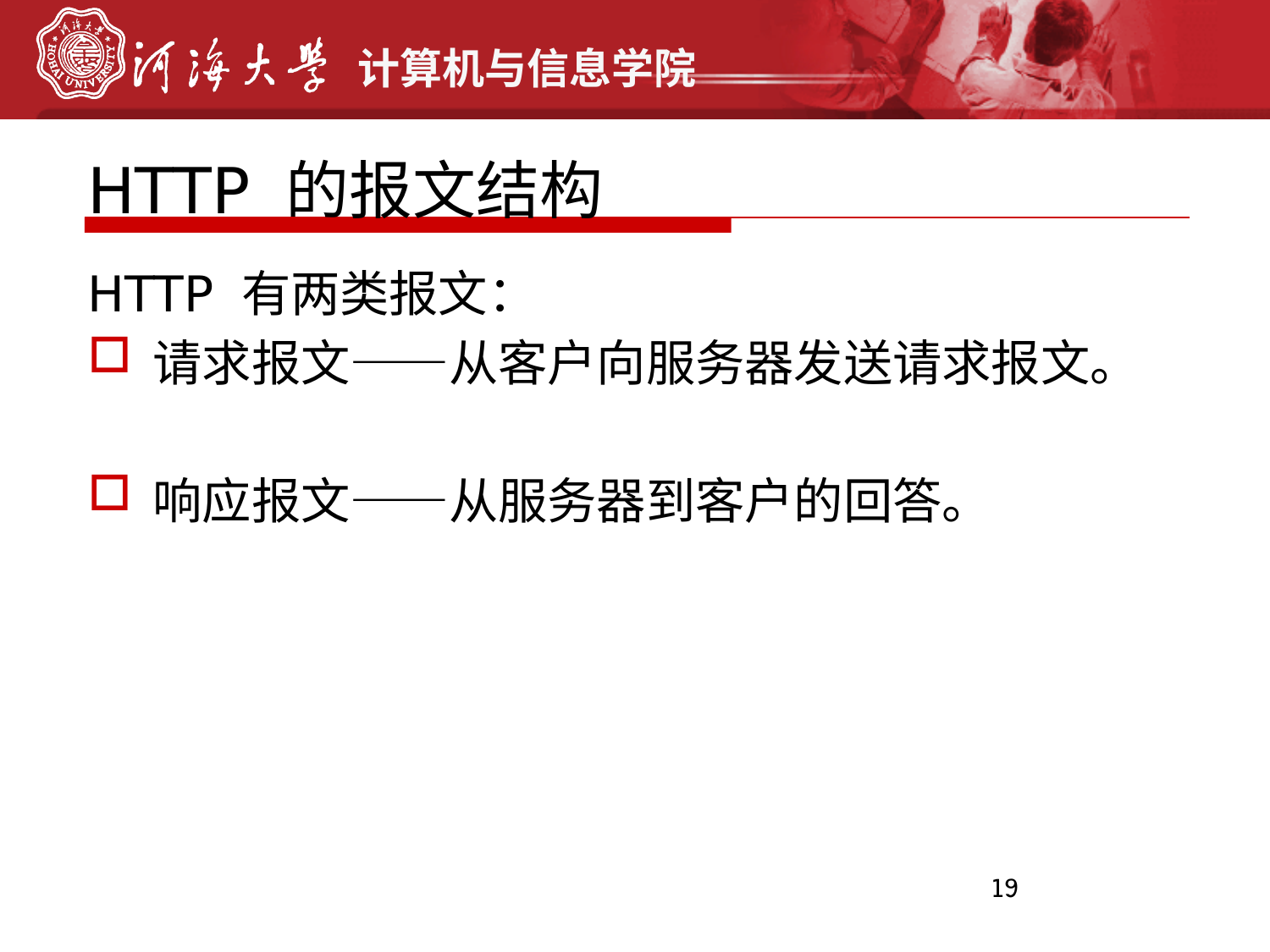

# HTTP 的报文结构
HTTP 有两类报文：
请求报文——从客户向服务器发送请求报文。

响应报文——从服务器到客户的回答。

19